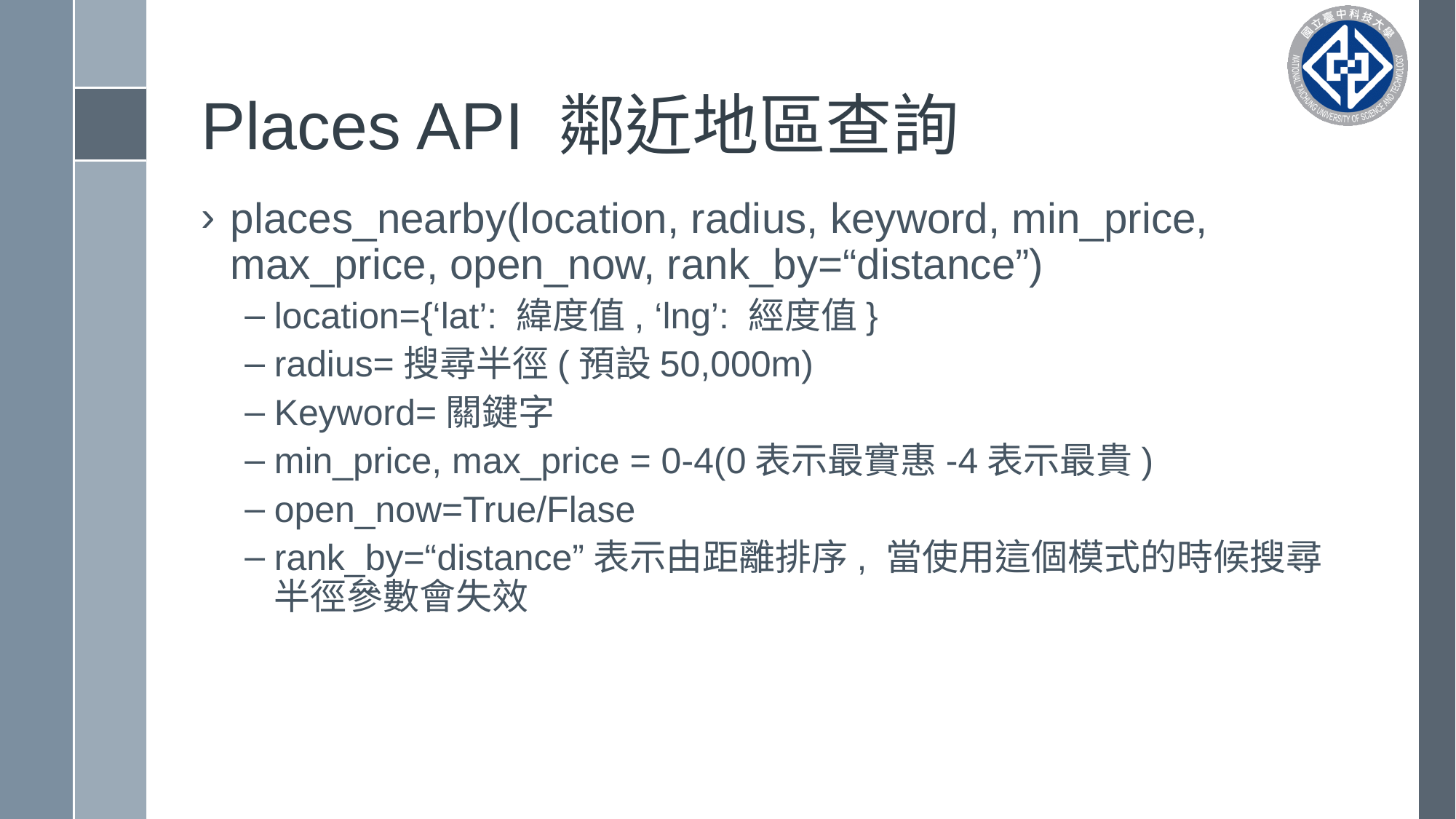

# Places API 鄰近地區查詢
places_nearby(location, radius, keyword, min_price,            max_price, open_now, rank_by=“distance”)
location={‘lat’: 緯度值, ‘lng’: 經度值}
radius=搜尋半徑(預設50,000m)
Keyword=關鍵字
min_price, max_price = 0-4(0表示最實惠-4表示最貴)
open_now=True/Flase
rank_by=“distance”表示由距離排序, 當使用這個模式的時候搜尋半徑參數會失效